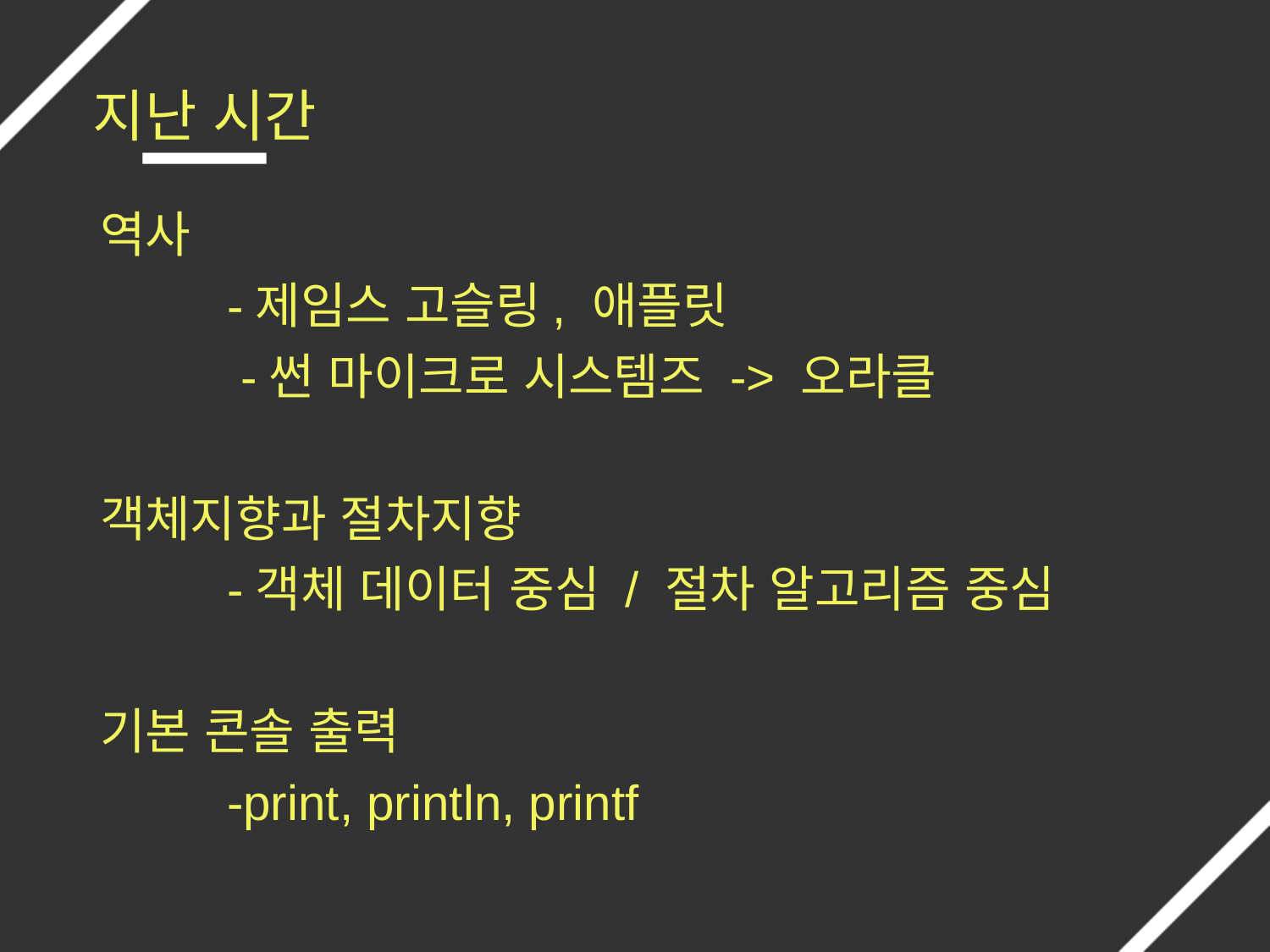

# 지난 시간
역사
	-제임스 고슬링, 애플릿
	 -썬 마이크로 시스템즈 -> 오라클

객체지향과 절차지향
	-객체 데이터 중심 / 절차 알고리즘 중심

기본 콘솔 출력
	-print, println, printf